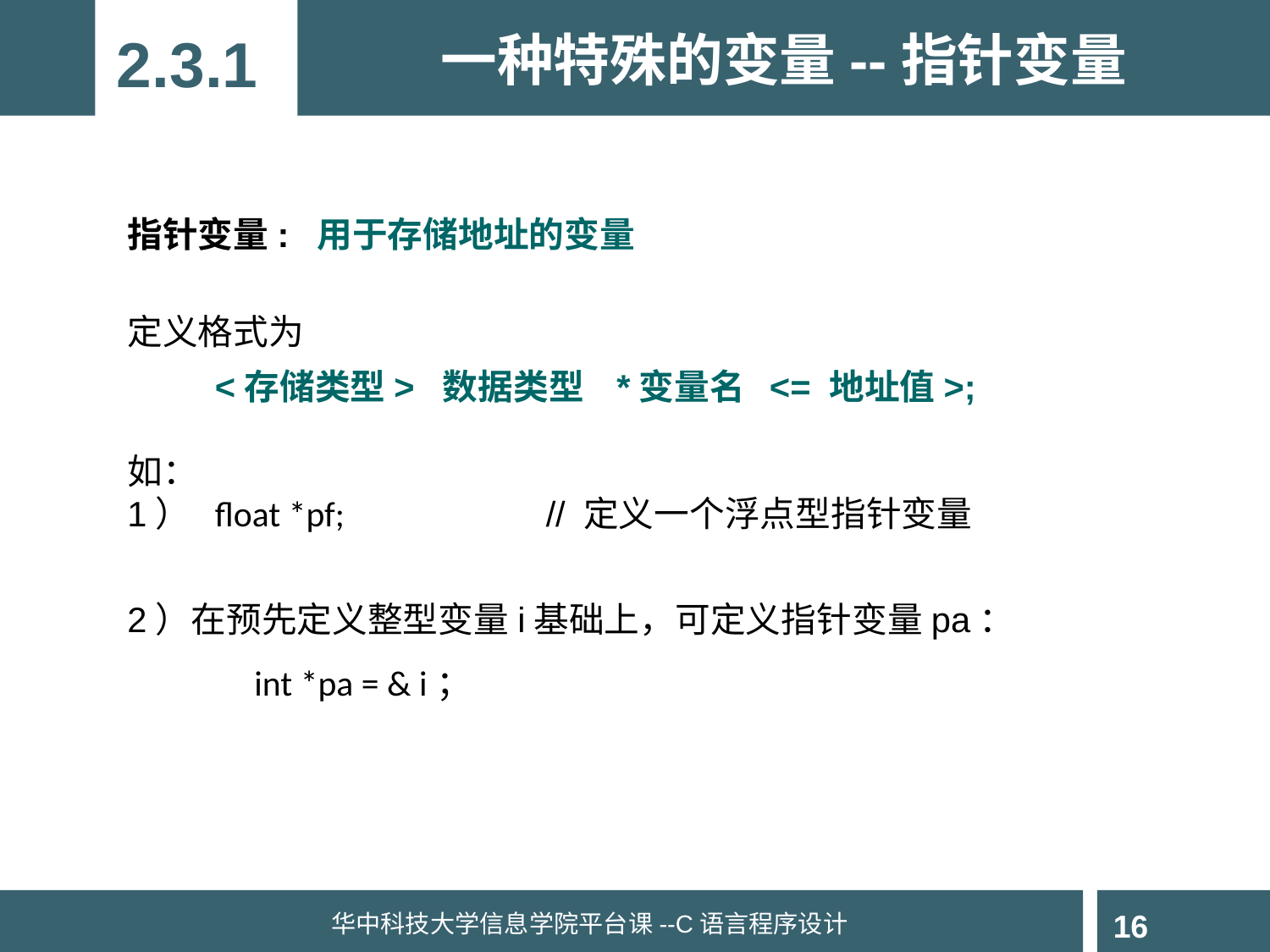

一种特殊的变量--指针变量
2.3.1
指针变量:  用于存储地址的变量

定义格式为
         <存储类型>  数据类型   *变量名  <= 地址值>;

如：
1）  float *pf;                         // 定义一个浮点型指针变量

2）在预先定义整型变量i基础上，可定义指针变量pa：
	int *pa = & i；